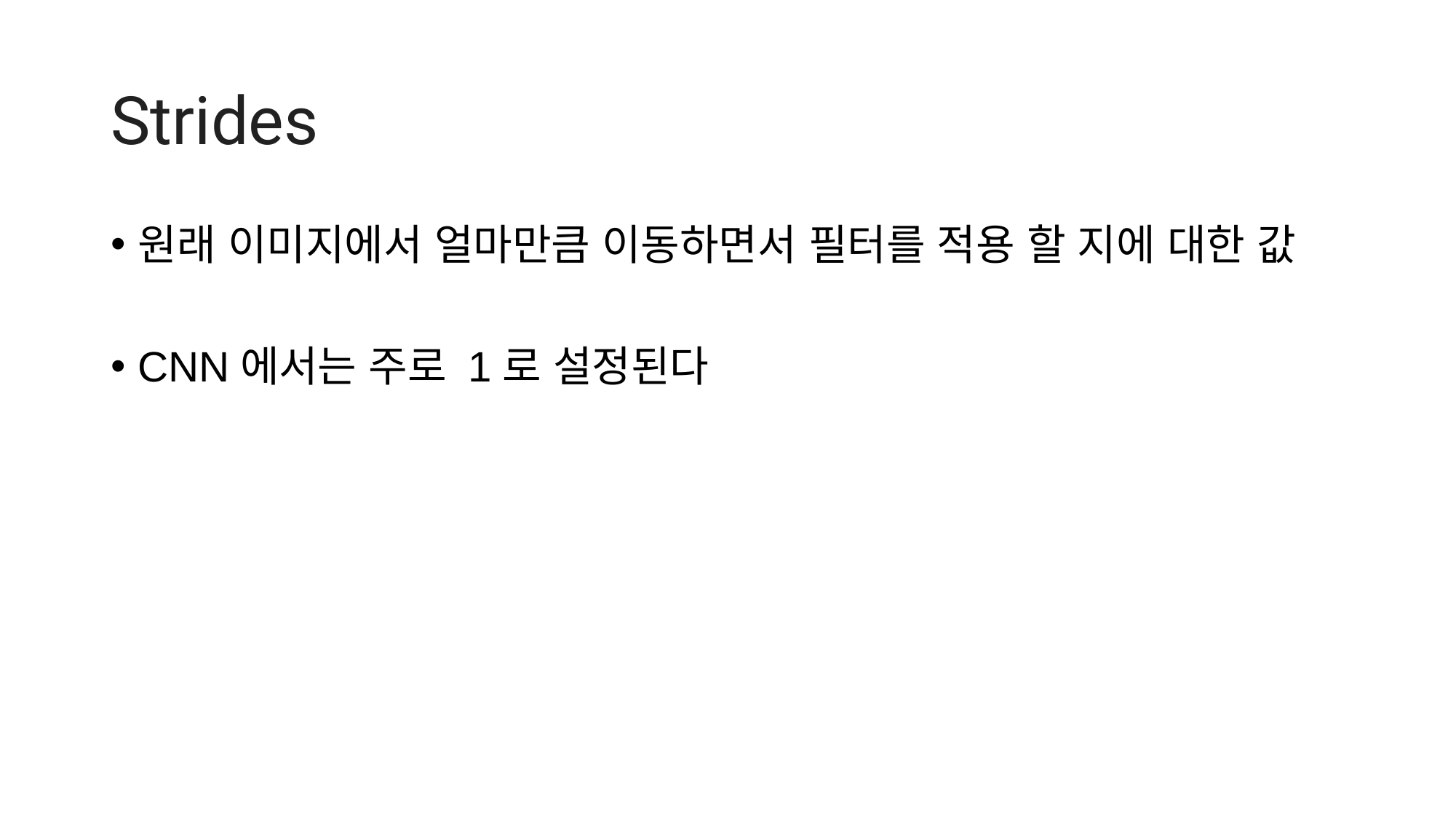

# Strides
원래 이미지에서 얼마만큼 이동하면서 필터를 적용 할 지에 대한 값

CNN에서는 주로 1로 설정된다